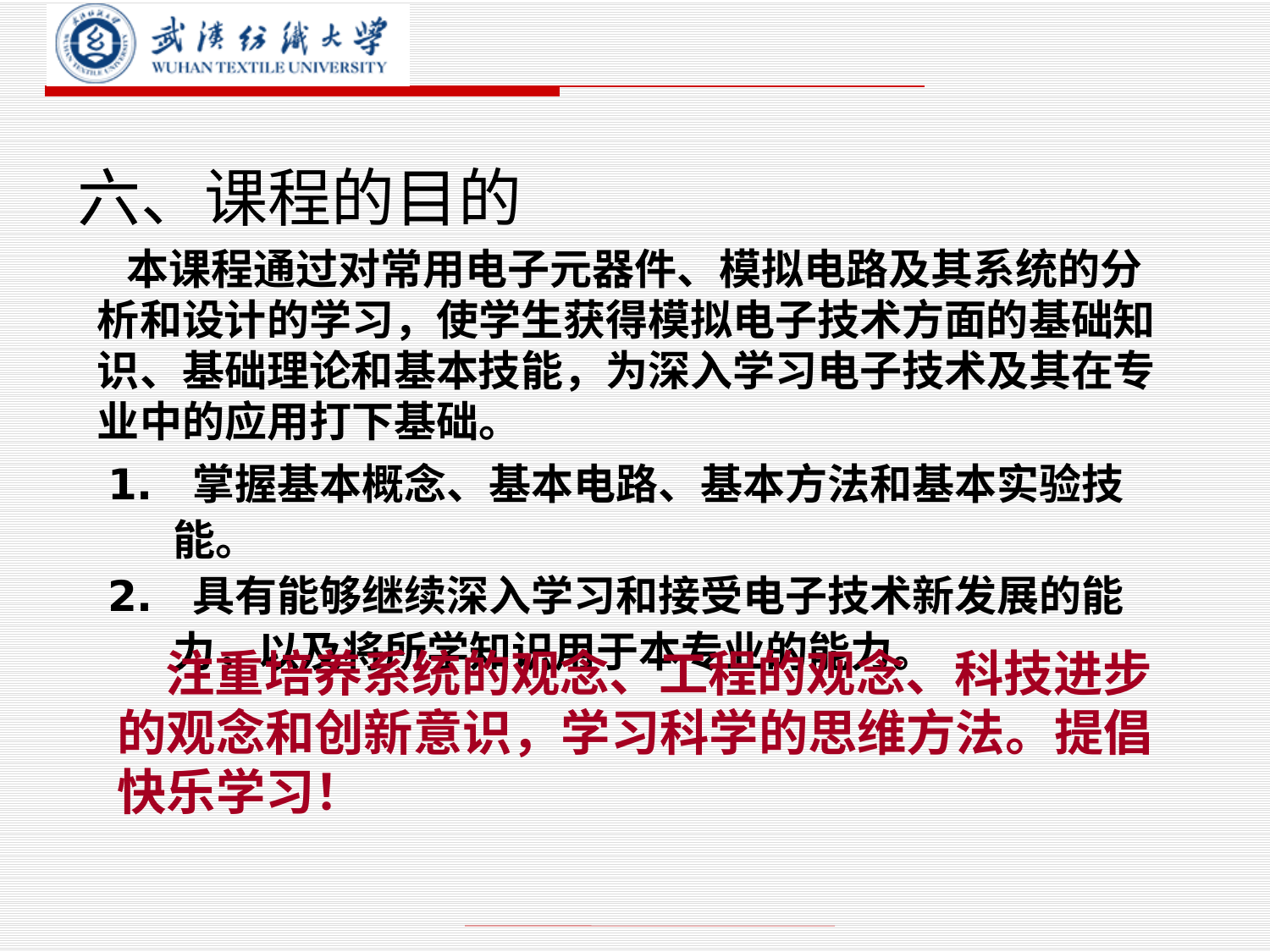

# 六、课程的目的
  本课程通过对常用电子元器件、模拟电路及其系统的分析和设计的学习，使学生获得模拟电子技术方面的基础知识、基础理论和基本技能，为深入学习电子技术及其在专业中的应用打下基础。
1.  掌握基本概念、基本电路、基本方法和基本实验技能。
2.  具有能够继续深入学习和接受电子技术新发展的能力，以及将所学知识用于本专业的能力。
    注重培养系统的观念、工程的观念、科技进步的观念和创新意识，学习科学的思维方法。提倡快乐学习！